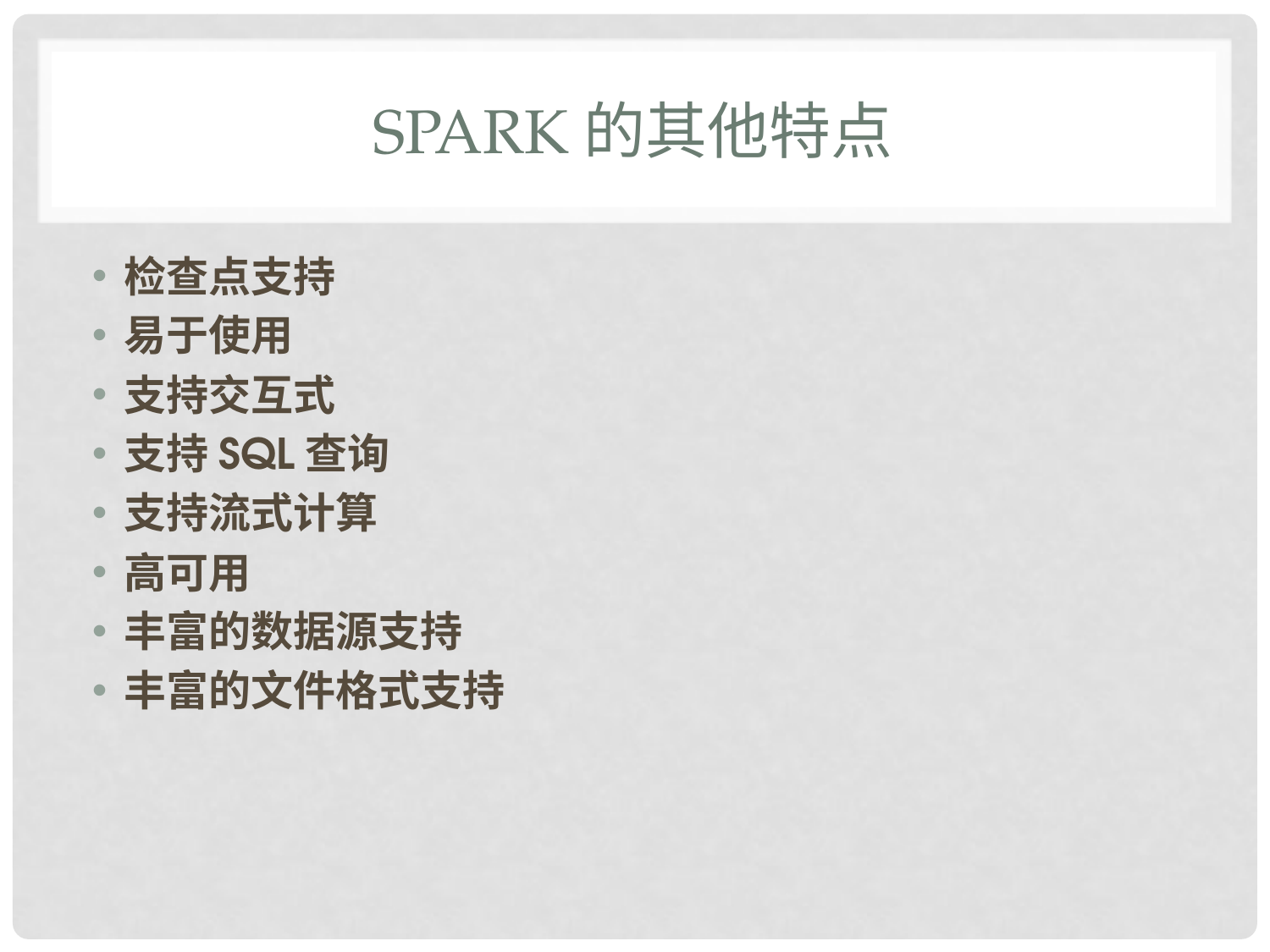

# Spark的其他特点
检查点支持
易于使用
支持交互式
支持SQL查询
支持流式计算
高可用
丰富的数据源支持
丰富的文件格式支持